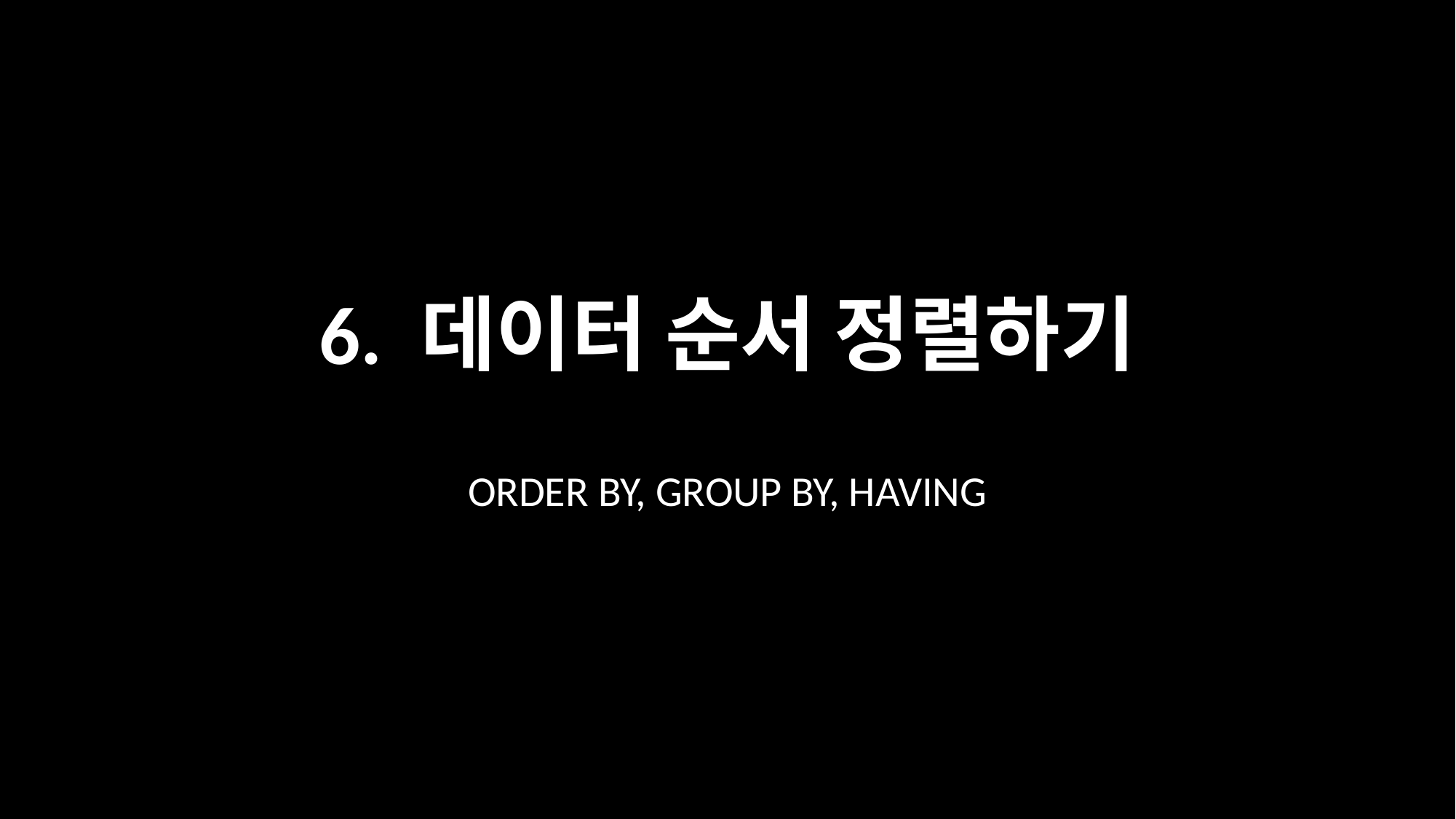

# 6. 데이터 순서 정렬하기
ORDER BY, GROUP BY, HAVING